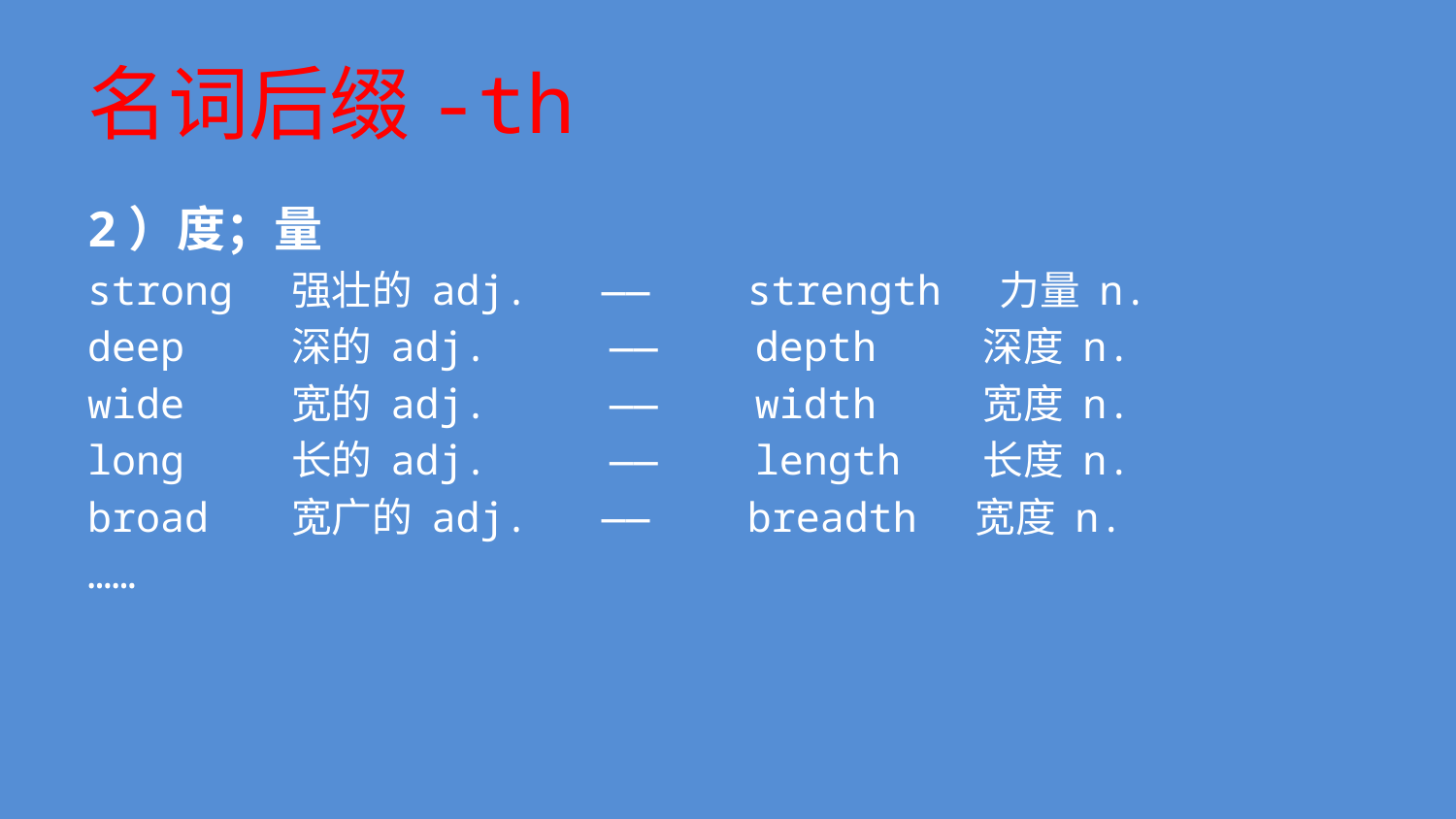

# 名词后缀-th
2）度；量
strong  强壮的 adj.   ——    strength  力量 n.
deep    深的 adj.     ——    depth    深度 n.
wide    宽的 adj.     ——    width    宽度 n.
long    长的 adj.     ——    length   长度 n.
broad   宽广的 adj.   ——    breadth  宽度 n.
……